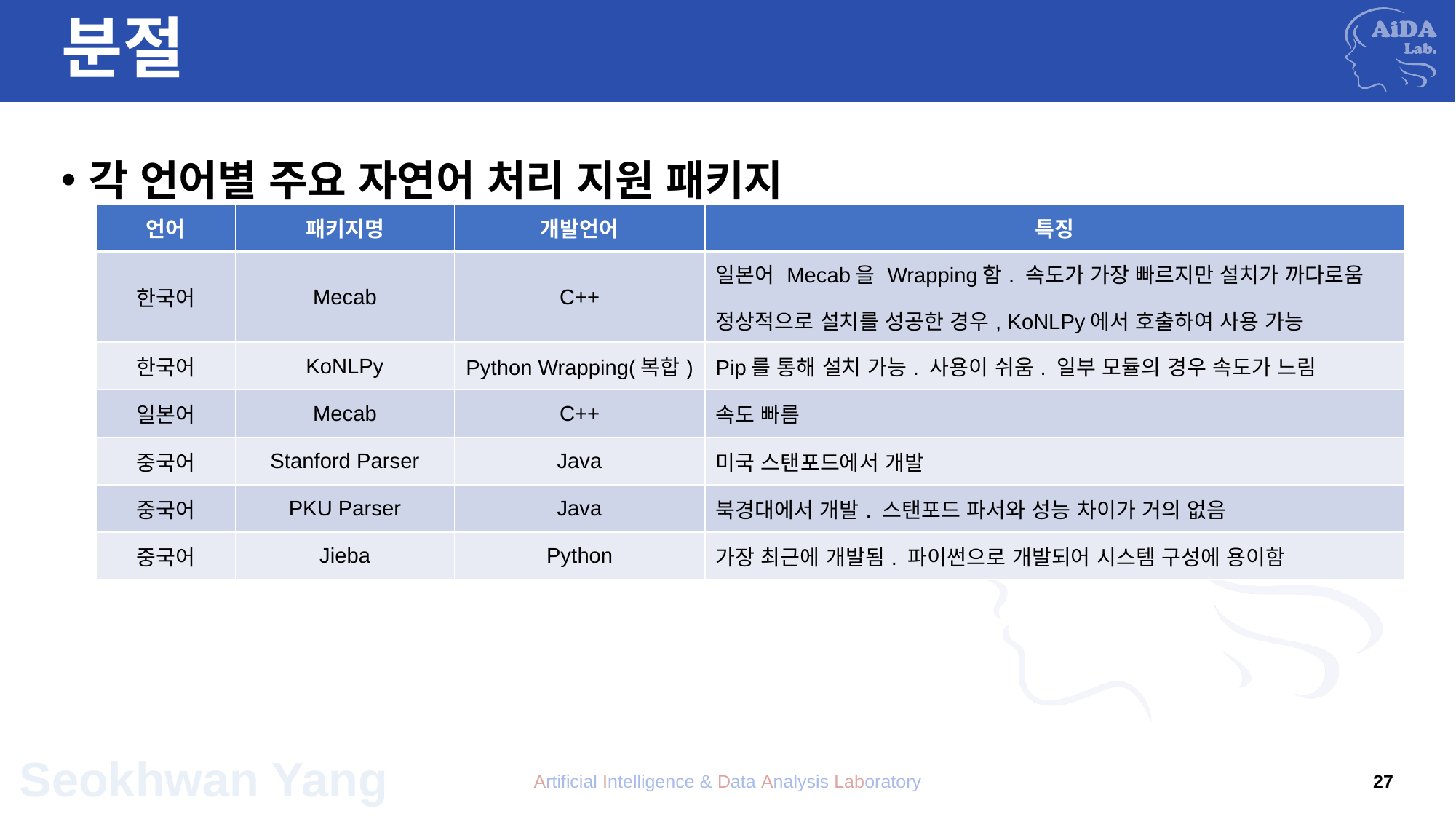

# 분절
각 언어별 주요 자연어 처리 지원 패키지
| 언어 | 패키지명 | 개발언어 | 특징 |
| --- | --- | --- | --- |
| 한국어 | Mecab | C++ | 일본어 Mecab을 Wrapping함. 속도가 가장 빠르지만 설치가 까다로움 정상적으로 설치를 성공한 경우, KoNLPy에서 호출하여 사용 가능 |
| 한국어 | KoNLPy | Python Wrapping(복합) | Pip를 통해 설치 가능. 사용이 쉬움. 일부 모듈의 경우 속도가 느림 |
| 일본어 | Mecab | C++ | 속도 빠름 |
| 중국어 | Stanford Parser | Java | 미국 스탠포드에서 개발 |
| 중국어 | PKU Parser | Java | 북경대에서 개발. 스탠포드 파서와 성능 차이가 거의 없음 |
| 중국어 | Jieba | Python | 가장 최근에 개발됨. 파이썬으로 개발되어 시스템 구성에 용이함 |
Artificial Intelligence & Data Analysis Laboratory
27